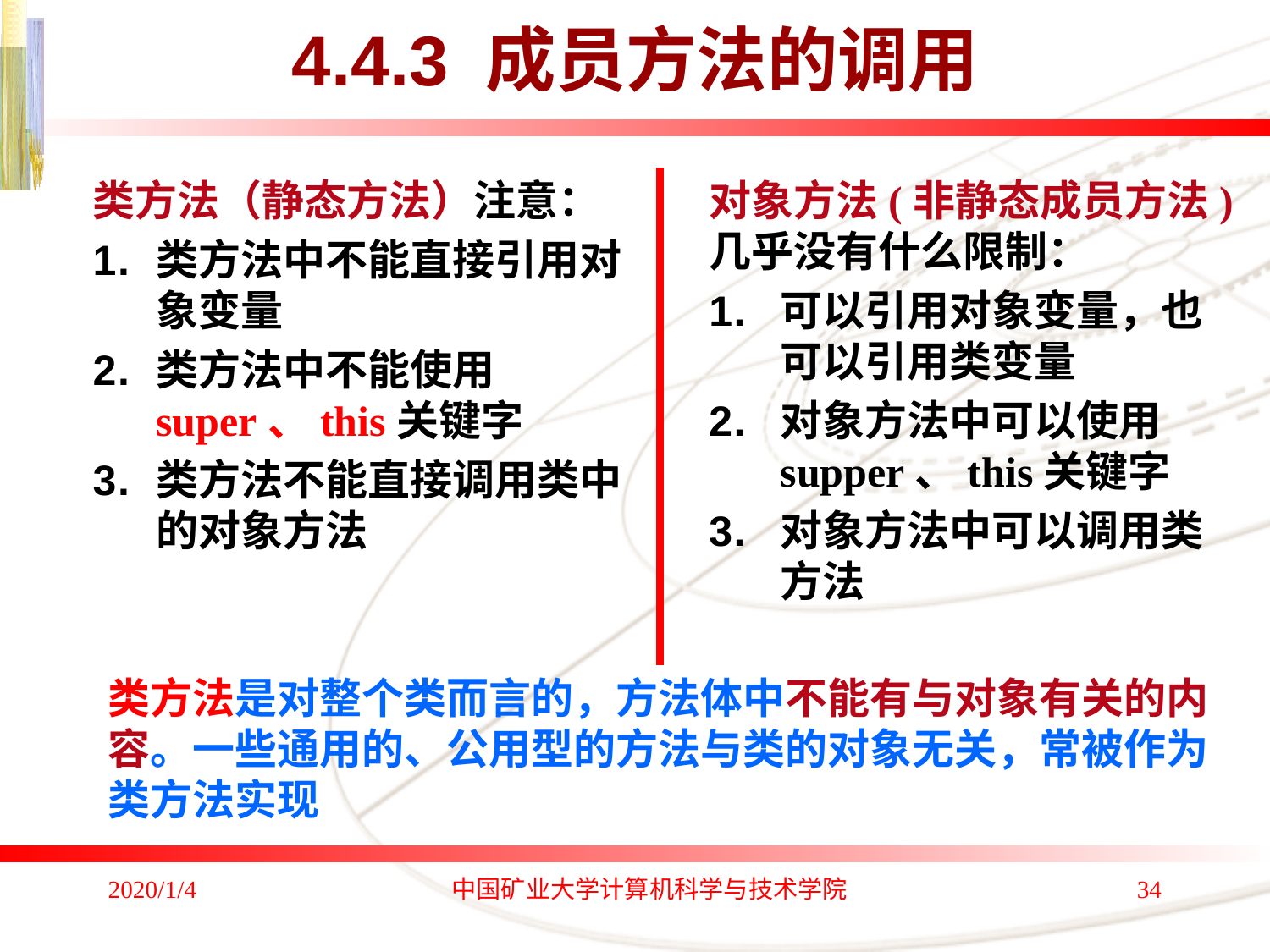

# 4.4.3 成员方法的调用
类方法（静态方法）注意：
类方法中不能直接引用对象变量
类方法中不能使用super、this关键字
类方法不能直接调用类中的对象方法

对象方法(非静态成员方法)几乎没有什么限制：
可以引用对象变量，也可以引用类变量
对象方法中可以使用supper、this关键字
对象方法中可以调用类方法
类方法是对整个类而言的，方法体中不能有与对象有关的内容。一些通用的、公用型的方法与类的对象无关，常被作为类方法实现
2020/1/4
中国矿业大学计算机科学与技术学院
34